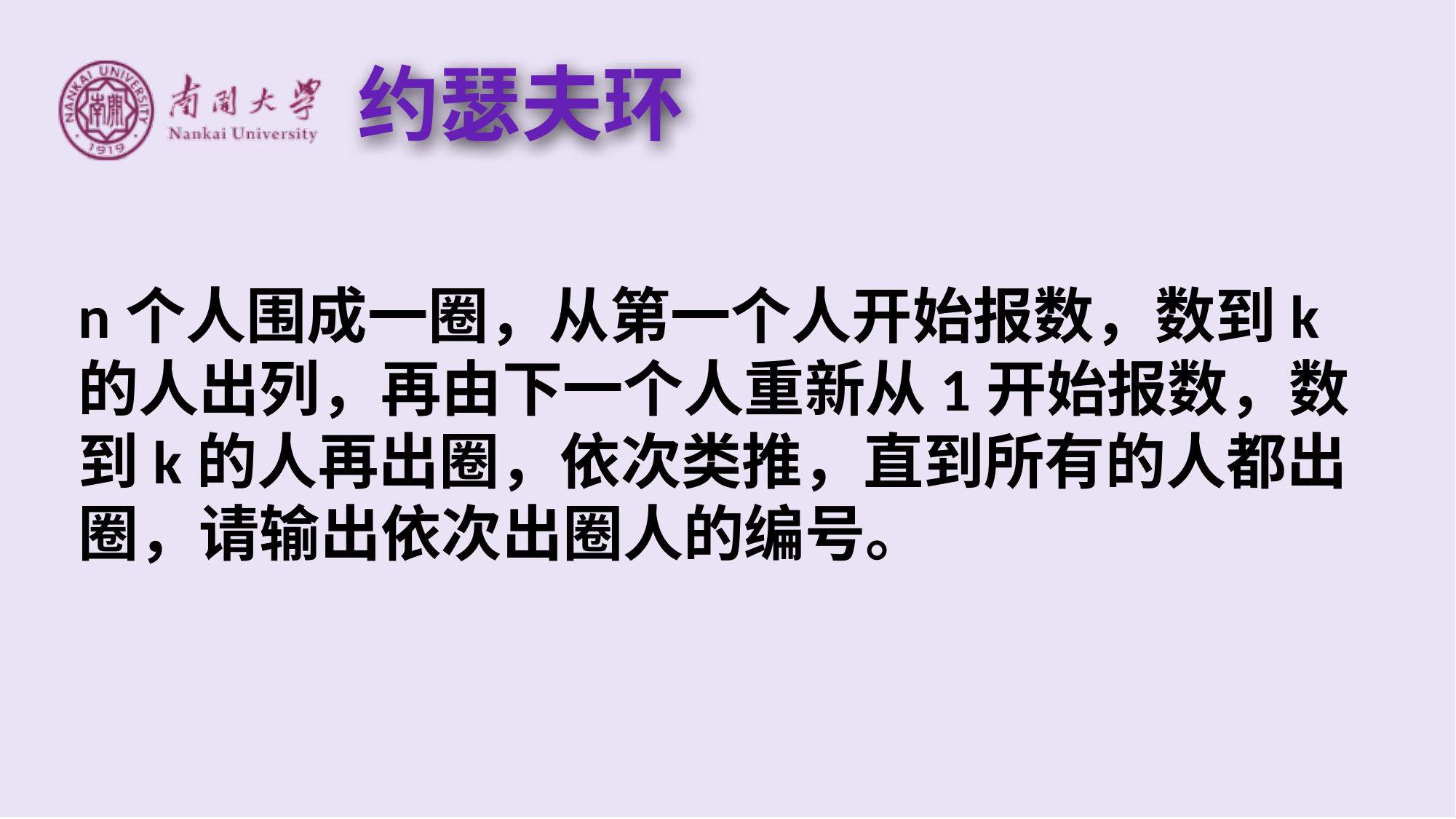

约瑟夫环
n个人围成一圈，从第一个人开始报数，数到k的人出列，再由下一个人重新从1开始报数，数到k的人再出圈，依次类推，直到所有的人都出圈，请输出依次出圈人的编号。